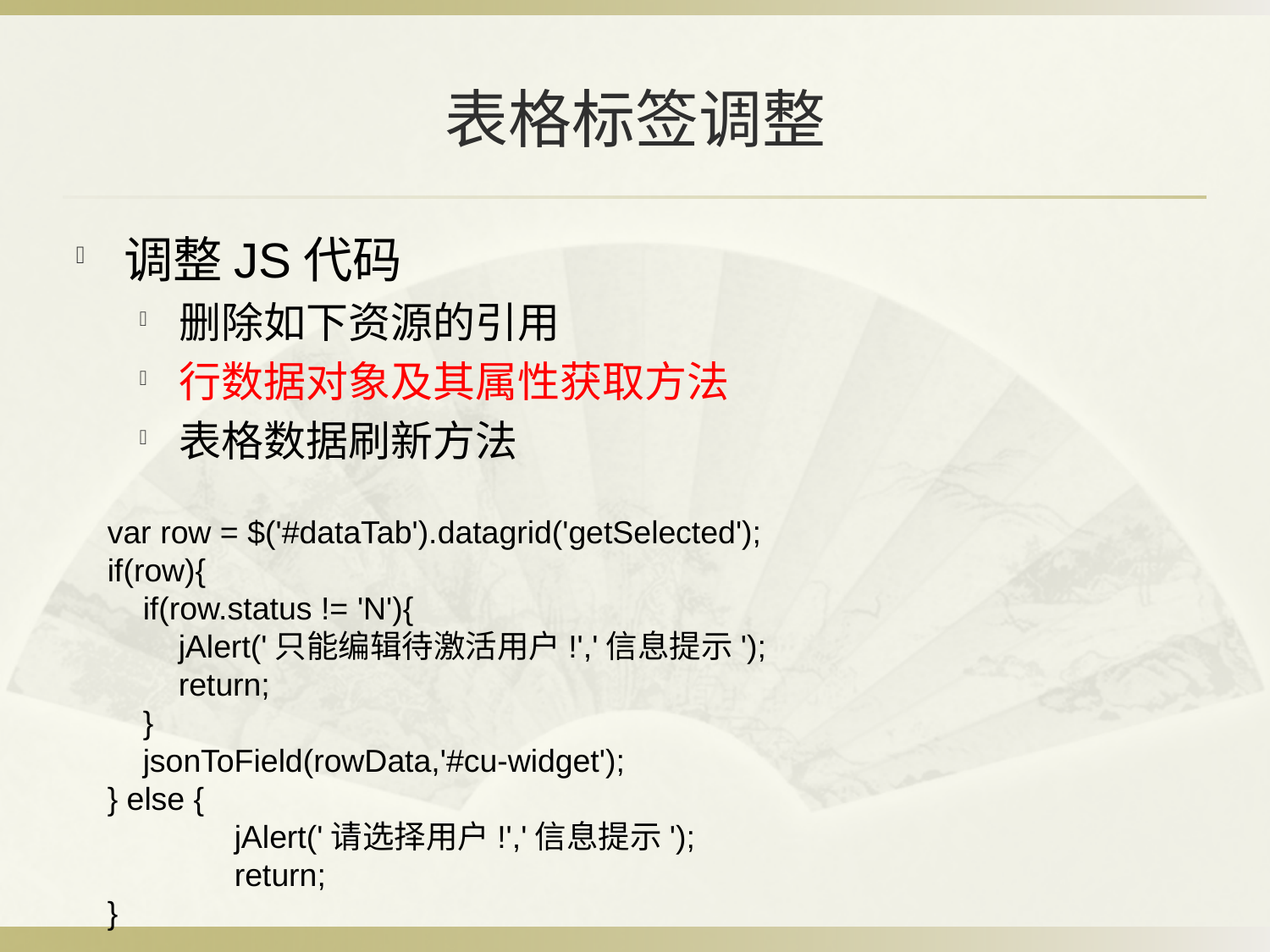

# 表格标签调整
调整JS代码
删除如下资源的引用
行数据对象及其属性获取方法
表格数据刷新方法
var row = $('#dataTab').datagrid('getSelected');
if(row){
    if(row.status != 'N'){
        jAlert('只能编辑待激活用户!','信息提示');
        return;
    }
    jsonToField(rowData,'#cu-widget');
} else {
	jAlert('请选择用户!','信息提示');
    	return;
}